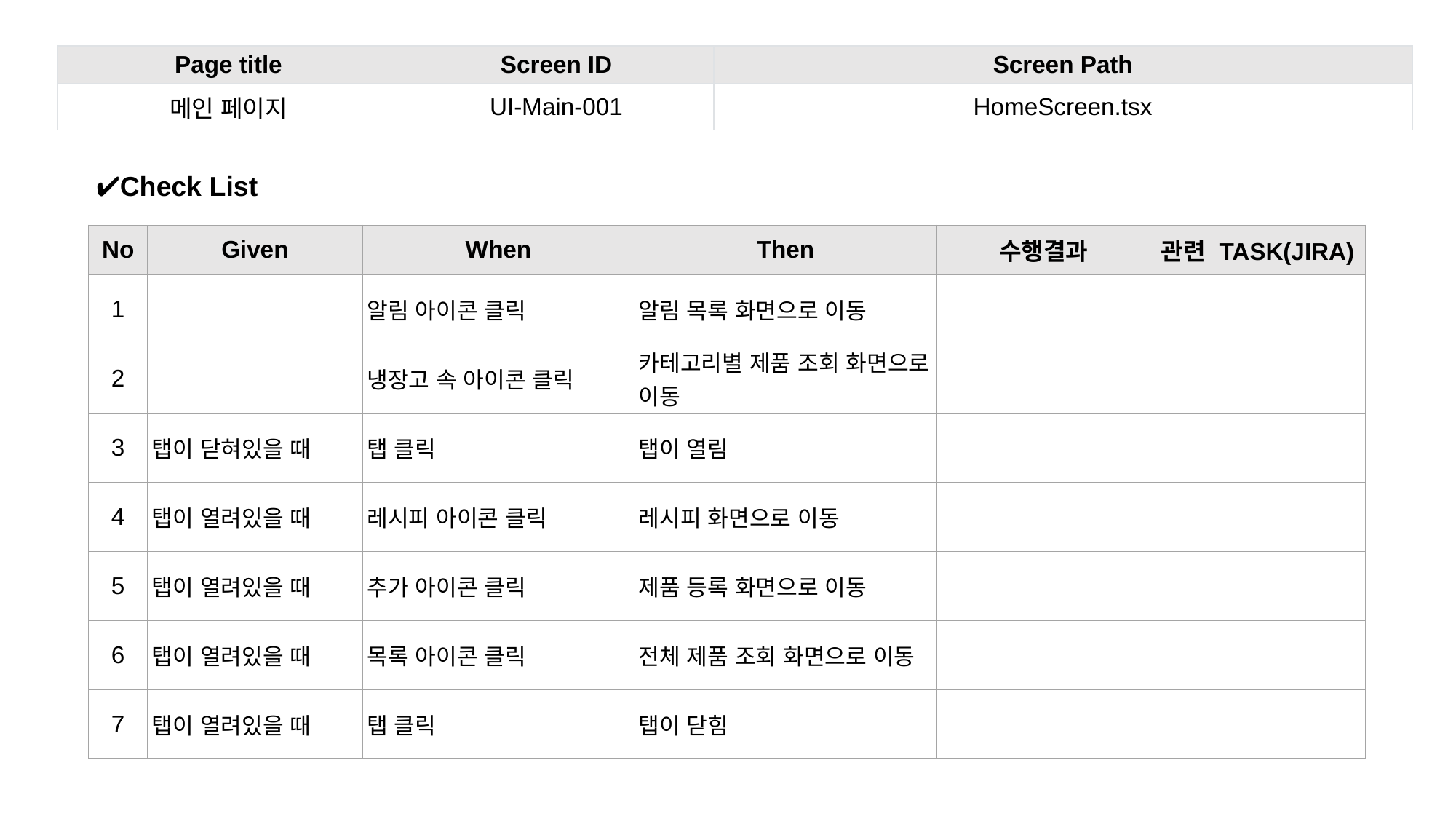

| Page title | Screen ID | Screen Path |
| --- | --- | --- |
| 메인 페이지 | UI-Main-001 | HomeScreen.tsx |
✔Check List

| No | Given | When | Then | 수행결과 | 관련 TASK(JIRA) |
| --- | --- | --- | --- | --- | --- |
| 1 |  | 알림 아이콘 클릭 | 알림 목록 화면으로 이동 |  |  |
| 2 |  | 냉장고 속 아이콘 클릭 | 카테고리별 제품 조회 화면으로 이동 |  |  |
| 3 | 탭이 닫혀있을 때 | 탭 클릭 | 탭이 열림 |  |  |
| 4 | 탭이 열려있을 때 | 레시피 아이콘 클릭 | 레시피 화면으로 이동 |  |  |
| 5 | 탭이 열려있을 때 | 추가 아이콘 클릭 | 제품 등록 화면으로 이동 |  |  |
| 6 | 탭이 열려있을 때 | 목록 아이콘 클릭 | 전체 제품 조회 화면으로 이동 |  |  |
| 7 | 탭이 열려있을 때 | 탭 클릭 | 탭이 닫힘 |  |  |